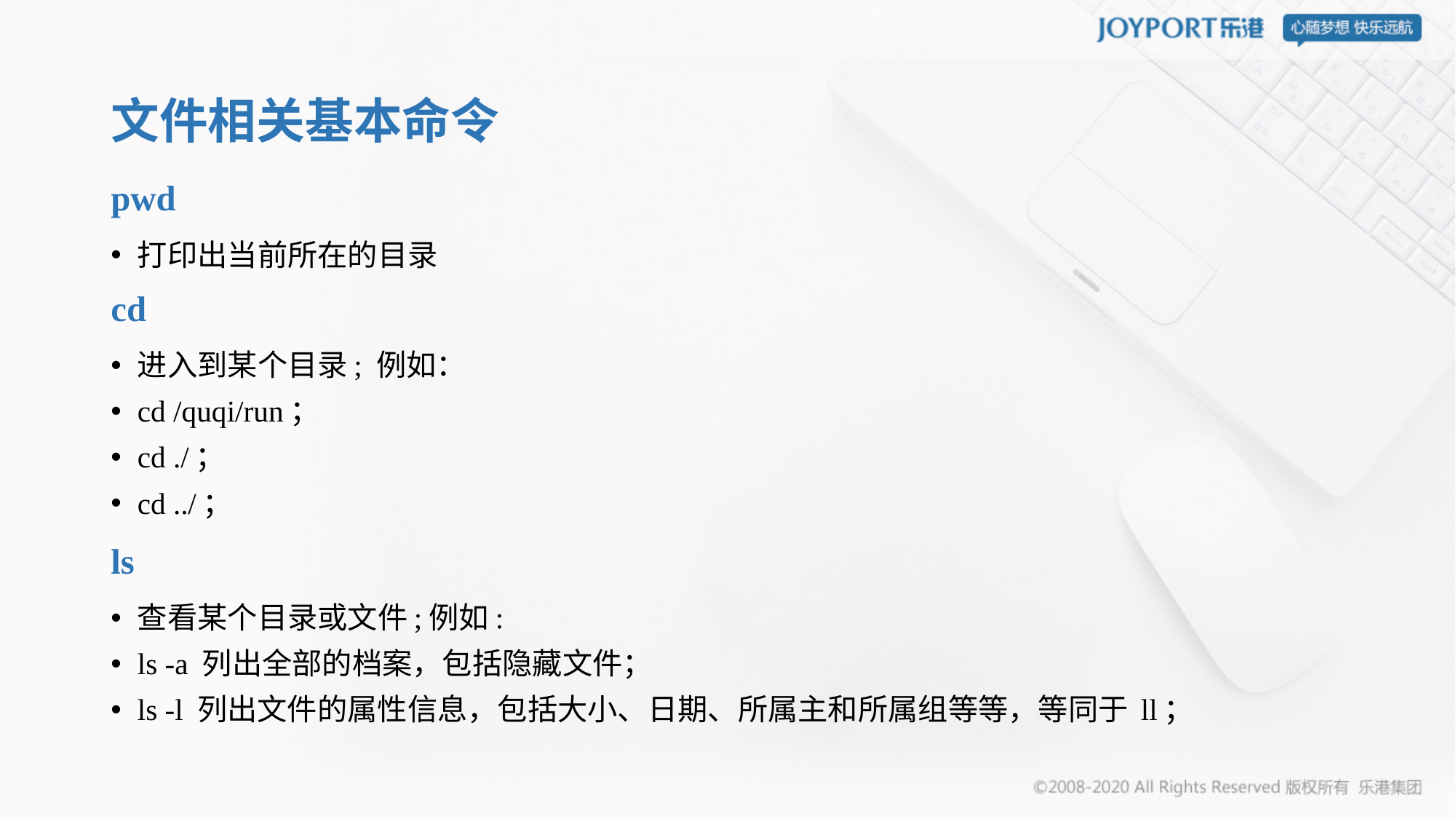

# 文件相关基本命令
pwd
打印出当前所在的目录
cd
进入到某个目录; 例如：
cd /quqi/run；
cd ./；
cd ../；
ls
查看某个目录或文件;例如:
ls -a 列出全部的档案，包括隐藏文件；
ls -l 列出文件的属性信息，包括大小、日期、所属主和所属组等等，等同于 ll；